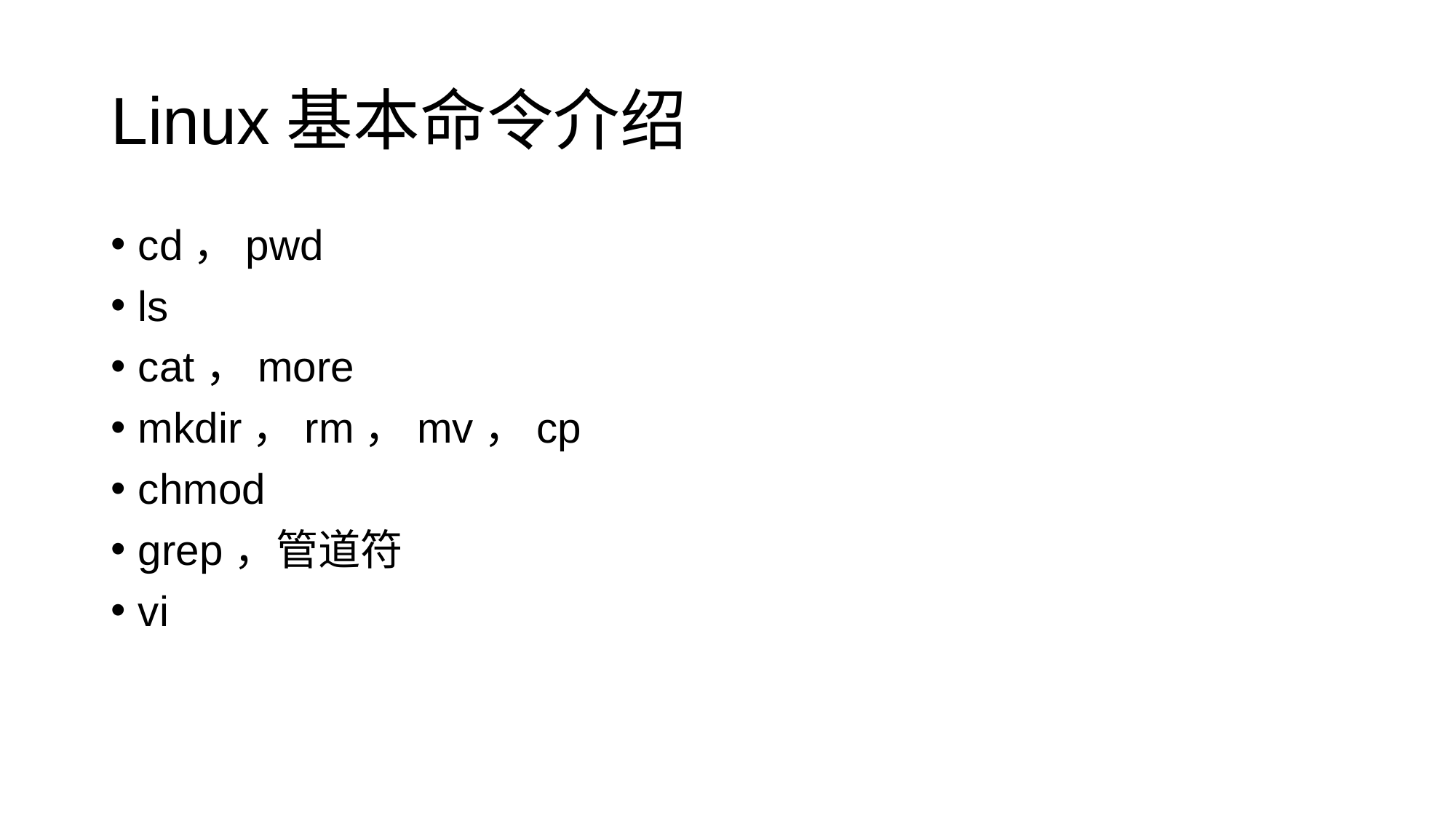

# Linux基本命令介绍
cd，pwd
ls
cat，more
mkdir，rm，mv，cp
chmod
grep，管道符
vi